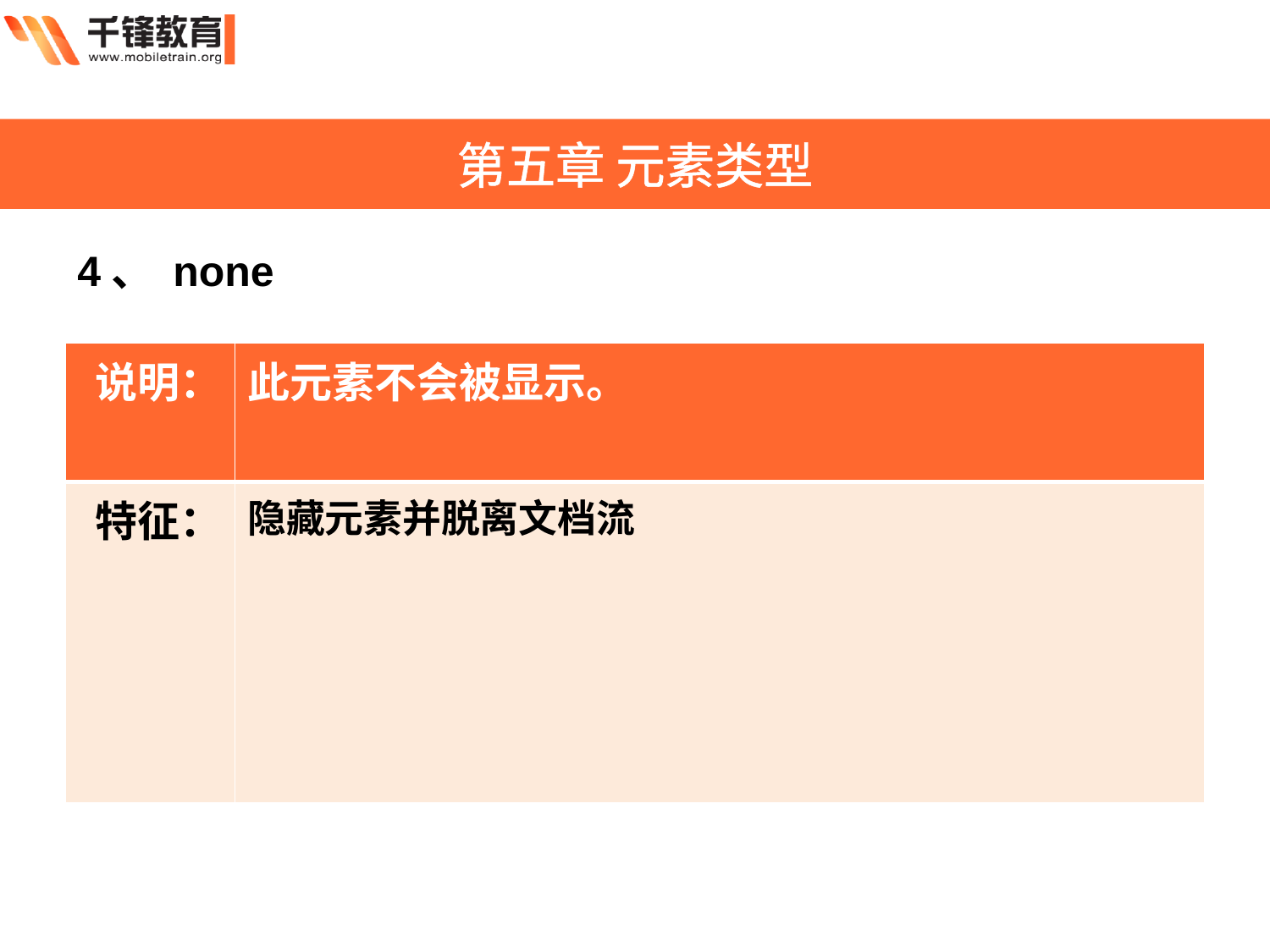

第五章 元素类型
4、 none
| 说明： | 此元素不会被显示。 |
| --- | --- |
| 特征： | 隐藏元素并脱离文档流 |